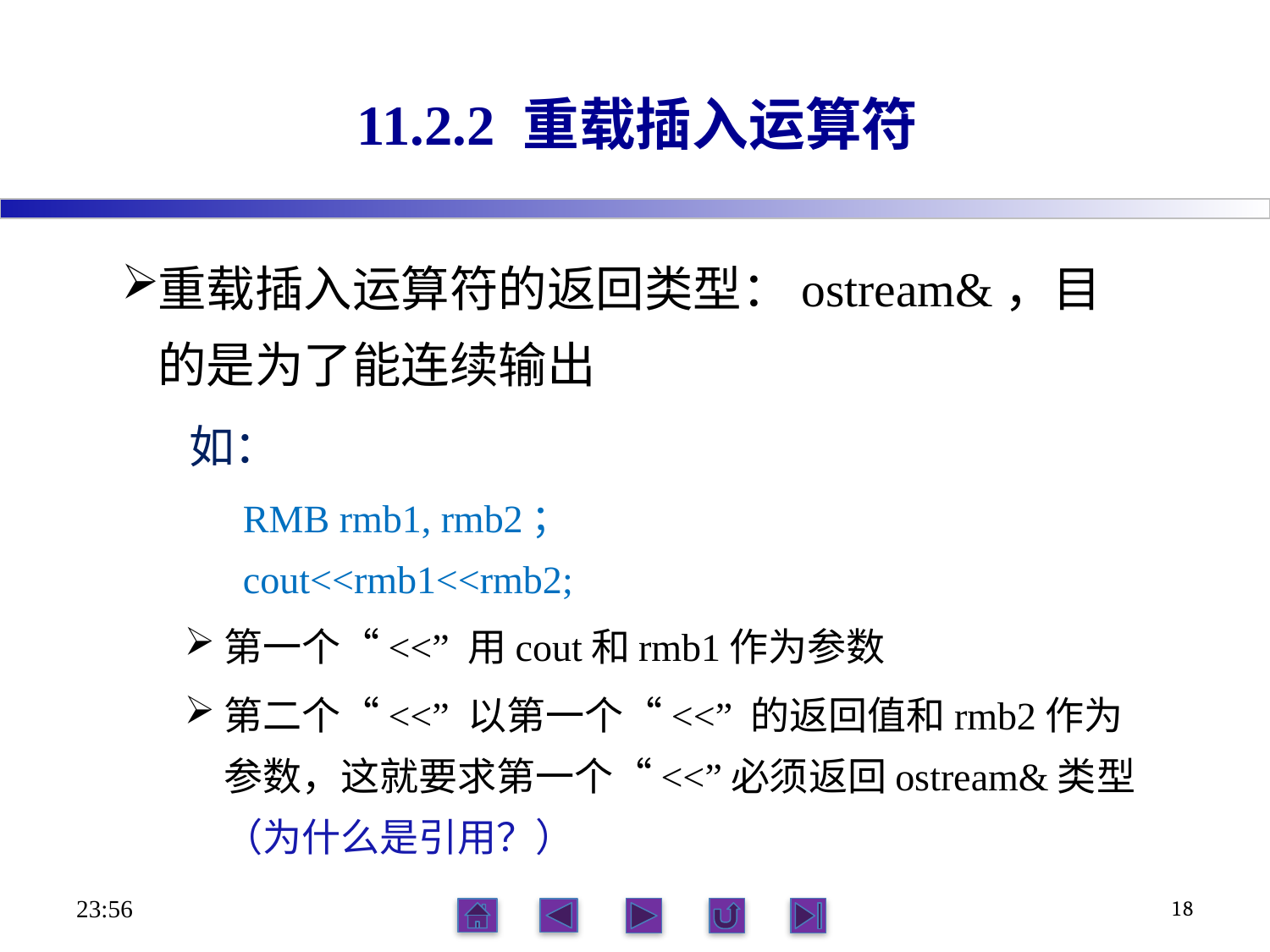

# 11.2.2 重载插入运算符
重载插入运算符的返回类型：ostream&，目的是为了能连续输出
  如：
      RMB rmb1, rmb2；
      cout<<rmb1<<rmb2;
第一个“<<” 用cout和rmb1作为参数
第二个“<<” 以第一个“<<” 的返回值和rmb2作为参数，这就要求第一个“<<”必须返回ostream&类型（为什么是引用？）

23:56
18